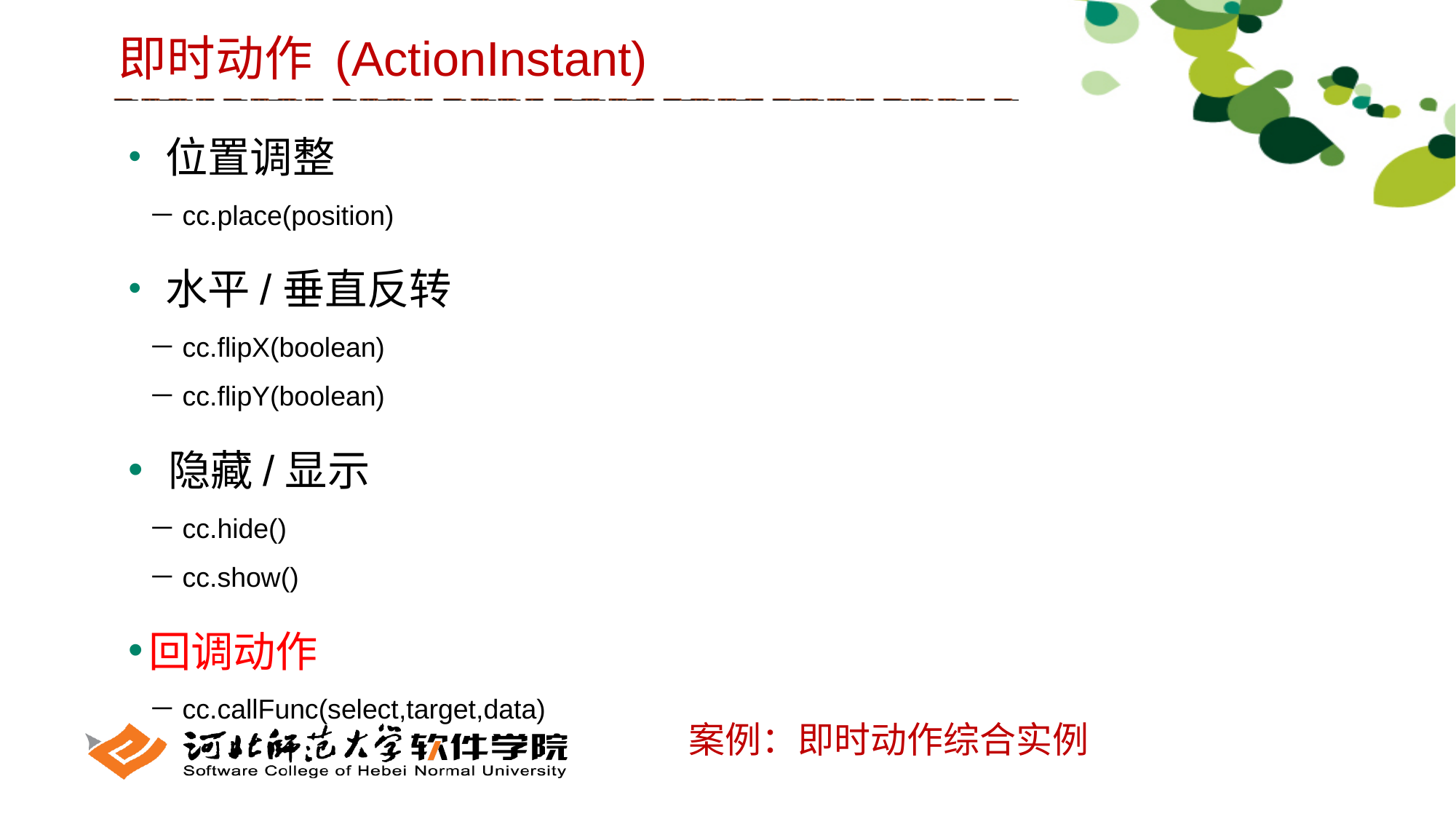

# 即时动作 (ActionInstant)
 位置调整
－cc.place(position)
 水平/垂直反转
－cc.flipX(boolean)
－cc.flipY(boolean)
 隐藏/显示
－cc.hide()
－cc.show()
回调动作
－cc.callFunc(select,target,data)
案例：即时动作综合实例